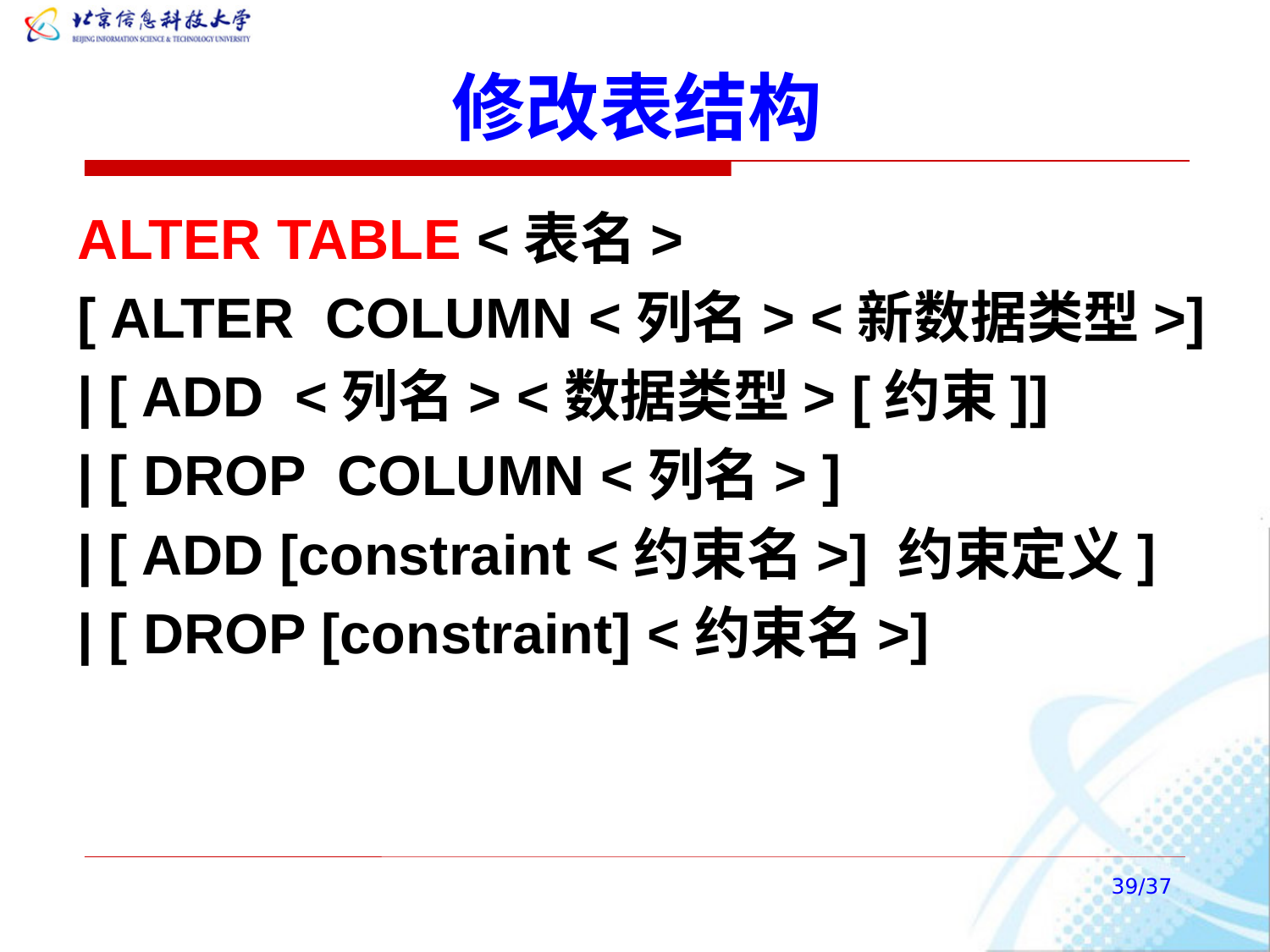

# 修改表结构
ALTER TABLE <表名>
[ ALTER  COLUMN <列名> <新数据类型>]
| [ ADD  <列名> <数据类型> [约束]]
| [ DROP  COLUMN <列名> ]
| [ ADD [constraint <约束名>] 约束定义]
| [ DROP [constraint] <约束名>]

39/37